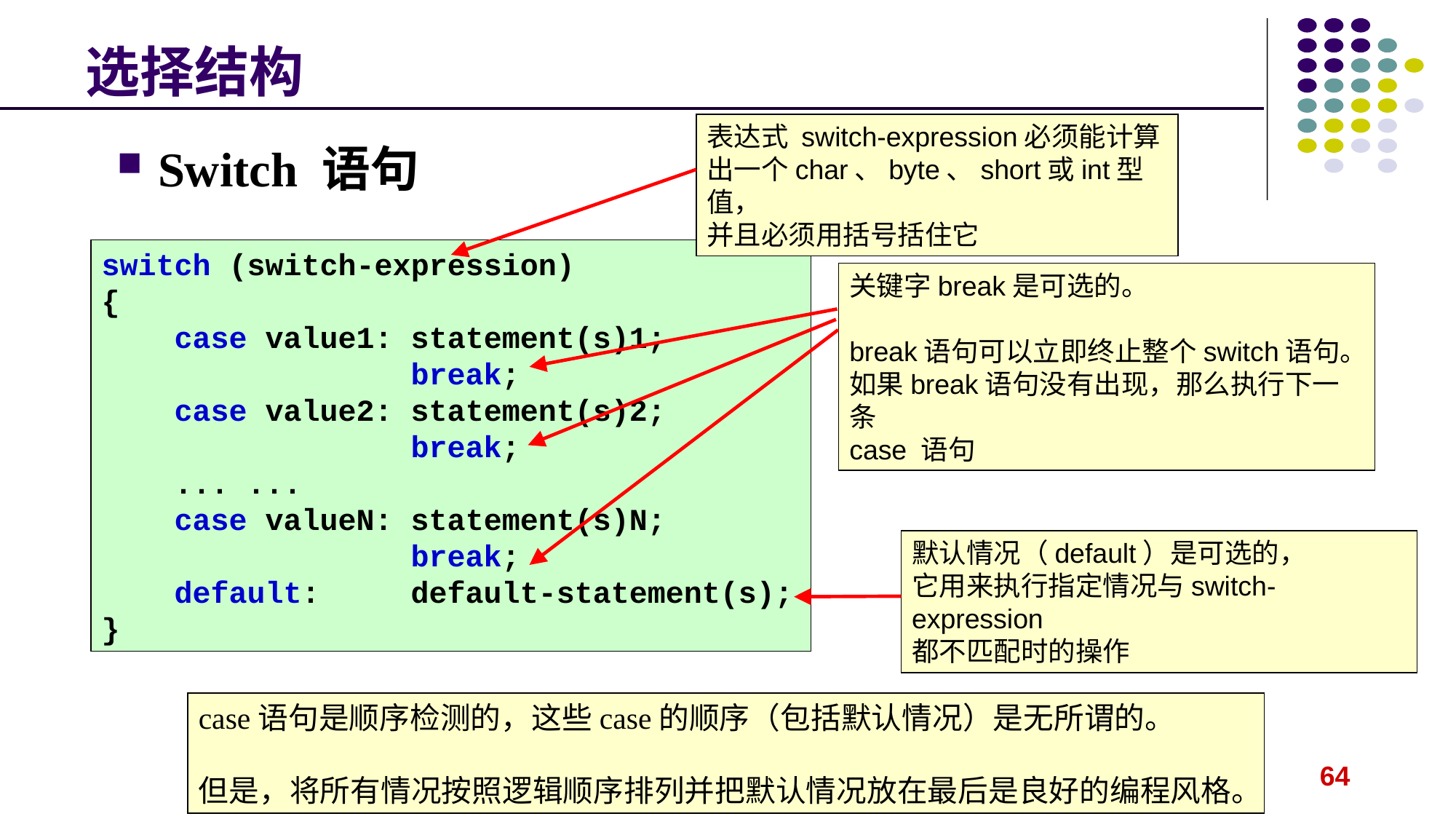

# 选择结构
表达式 switch-expression必须能计算
出一个char、byte、short或int型值，
并且必须用括号括住它
Switch 语句

switch (switch-expression)
{
    case value1: statement(s)1;
                 break;
    case value2: statement(s)2;
                 break;
    ... ...
    case valueN: statement(s)N;
                 break;
    default:     default-statement(s);
}
关键字break是可选的。

break语句可以立即终止整个switch语句。
如果break语句没有出现，那么执行下一条
case 语句

默认情况（default）是可选的，
它用来执行指定情况与switch-expression
都不匹配时的操作

case语句是顺序检测的，这些case的顺序（包括默认情况）是无所谓的。

但是，将所有情况按照逻辑顺序排列并把默认情况放在最后是良好的编程风格。